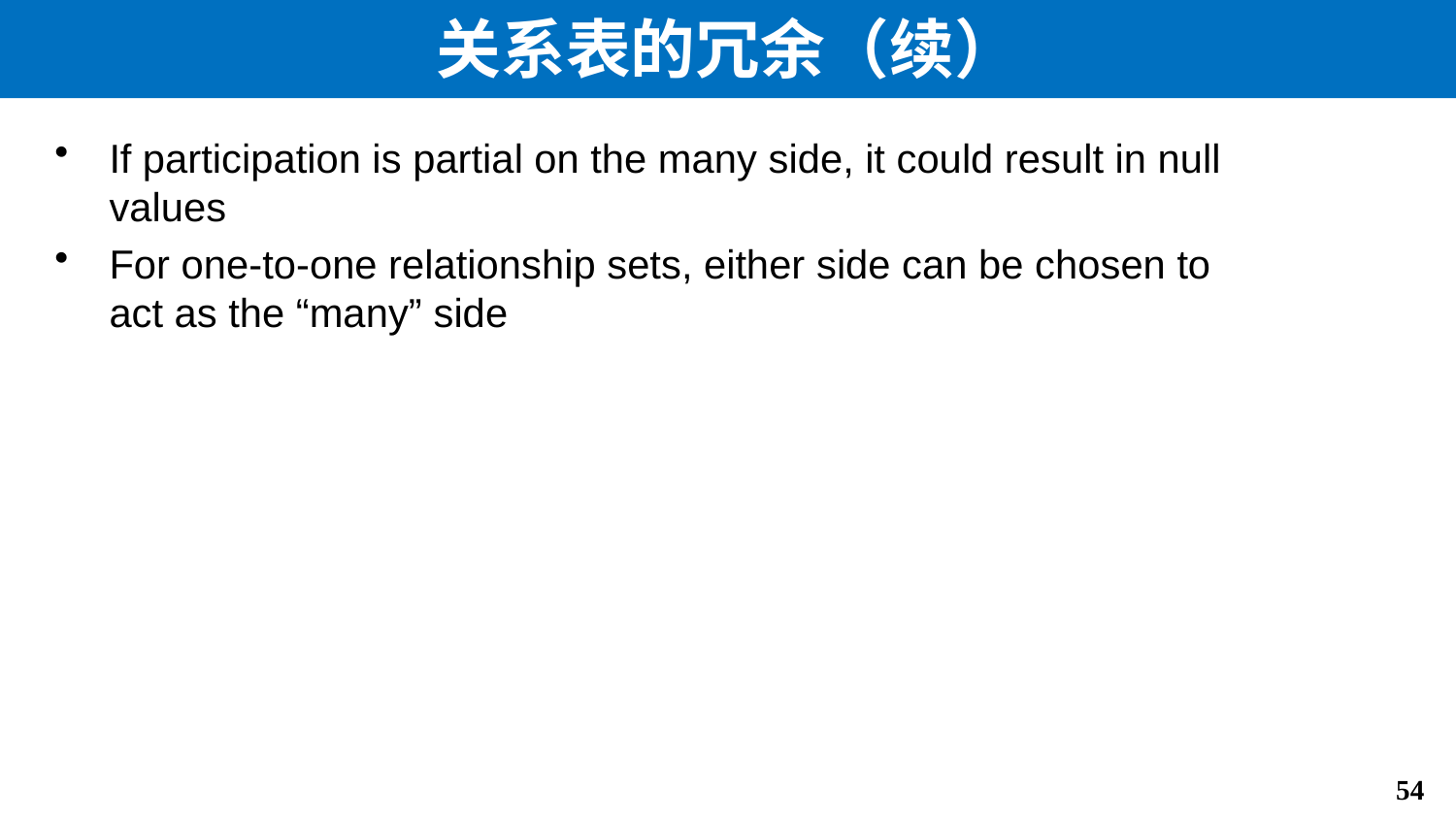

# 关系表的冗余（续）
If participation is partial on the many side, it could result in null values
For one-to-one relationship sets, either side can be chosen to act as the “many” side